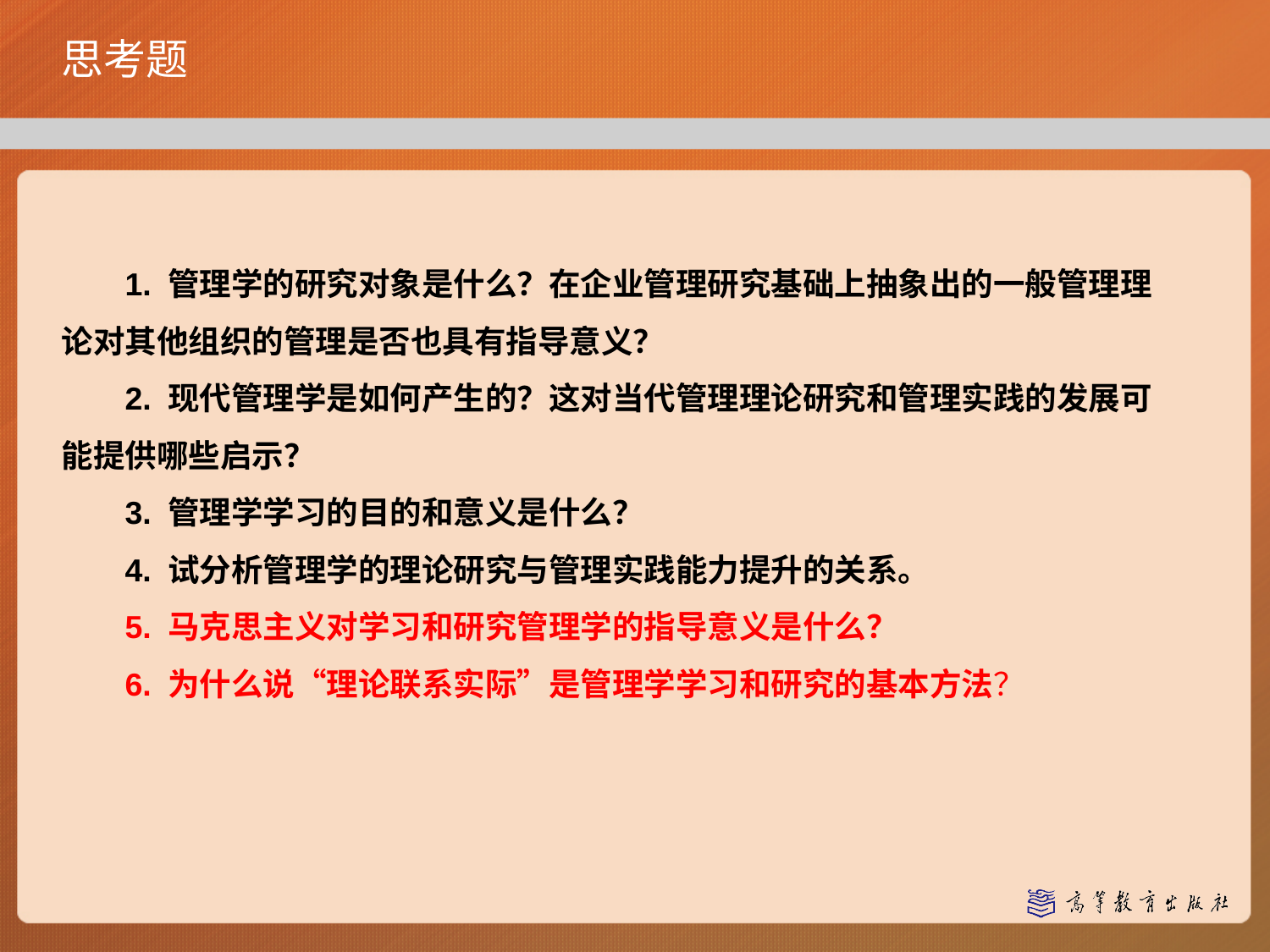

# 思考题
1. 管理学的研究对象是什么？在企业管理研究基础上抽象出的一般管理理论对其他组织的管理是否也具有指导意义？
2. 现代管理学是如何产生的？这对当代管理理论研究和管理实践的发展可能提供哪些启示？
3. 管理学学习的目的和意义是什么？
4. 试分析管理学的理论研究与管理实践能力提升的关系。
5. 马克思主义对学习和研究管理学的指导意义是什么？
6. 为什么说“理论联系实际”是管理学学习和研究的基本方法？